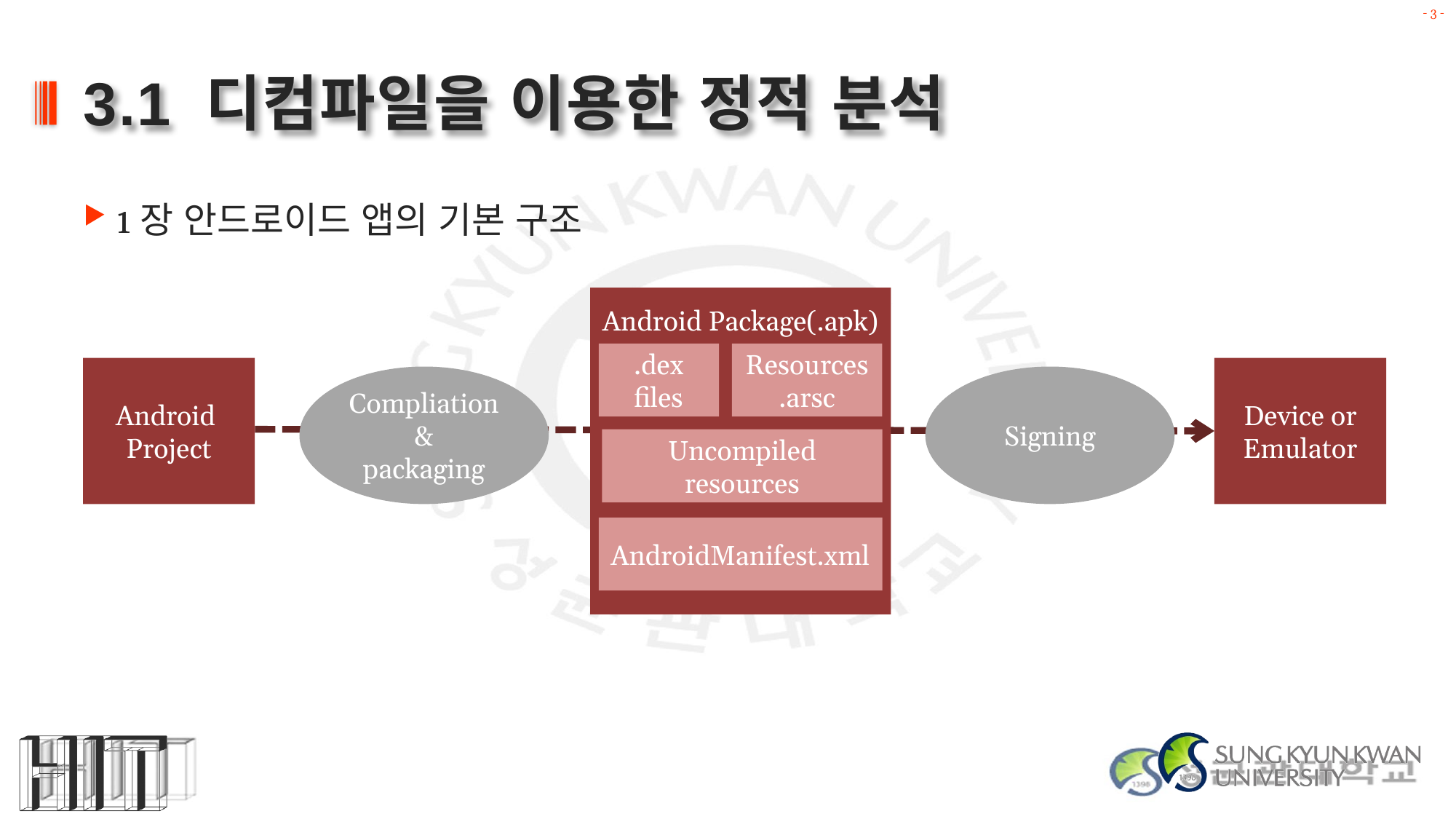

# 3.1 디컴파일을 이용한 정적 분석
1장 안드로이드 앱의 기본 구조
Android Package(.apk)

.dex
files
Resources
.arsc
Uncompiled
resources
AndroidManifest.xml
Android
Project
Device or
Emulator
Signing
Compliation &
packaging